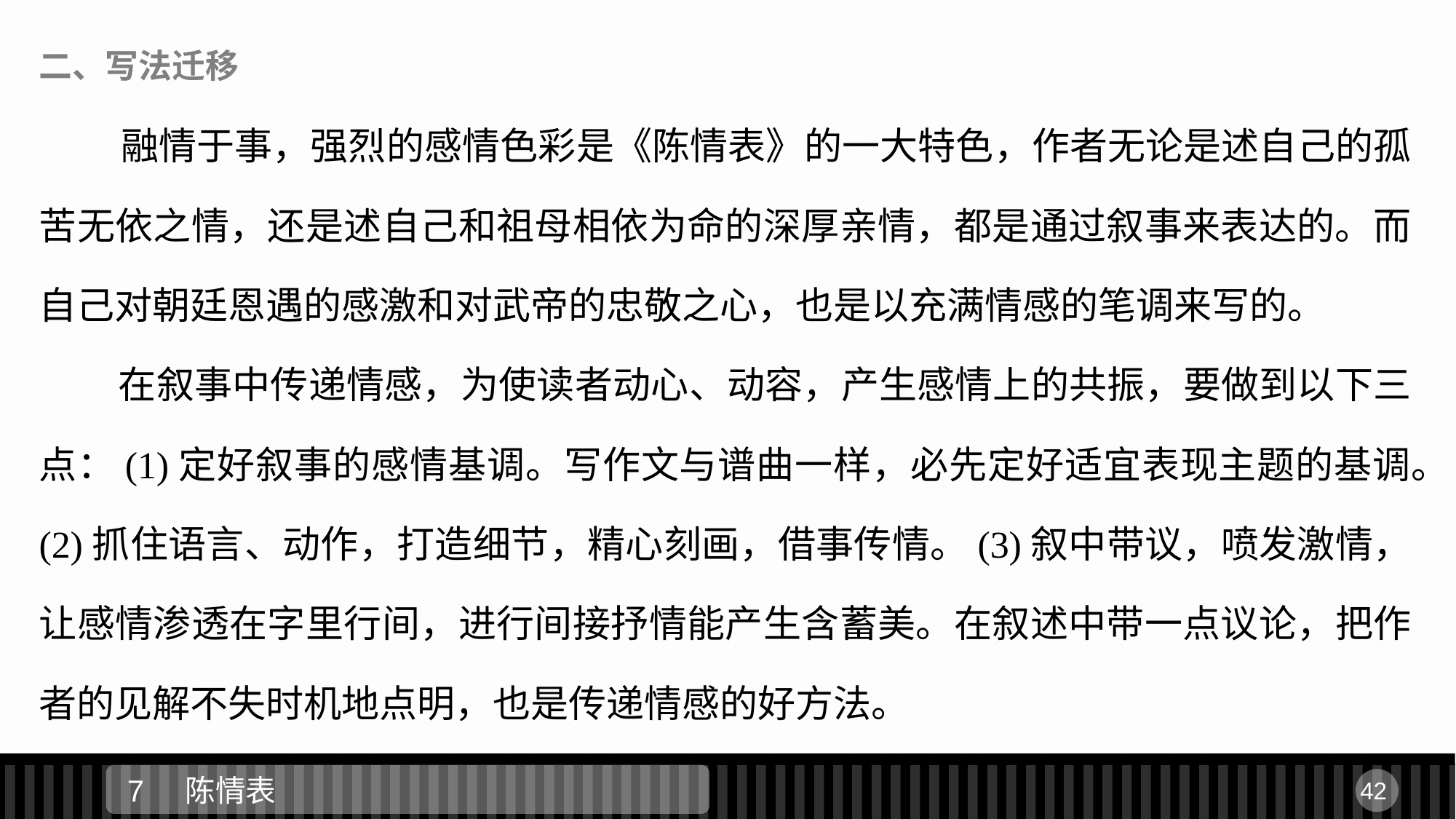

二、写法迁移
        融情于事，强烈的感情色彩是《陈情表》的一大特色，作者无论是述自己的孤苦无依之情，还是述自己和祖母相依为命的深厚亲情，都是通过叙事来表达的。而自己对朝廷恩遇的感激和对武帝的忠敬之心，也是以充满情感的笔调来写的。
        在叙事中传递情感，为使读者动心、动容，产生感情上的共振，要做到以下三点：(1)定好叙事的感情基调。写作文与谱曲一样，必先定好适宜表现主题的基调。(2)抓住语言、动作，打造细节，精心刻画，借事传情。(3)叙中带议，喷发激情，让感情渗透在字里行间，进行间接抒情能产生含蓄美。在叙述中带一点议论，把作者的见解不失时机地点明，也是传递情感的好方法。